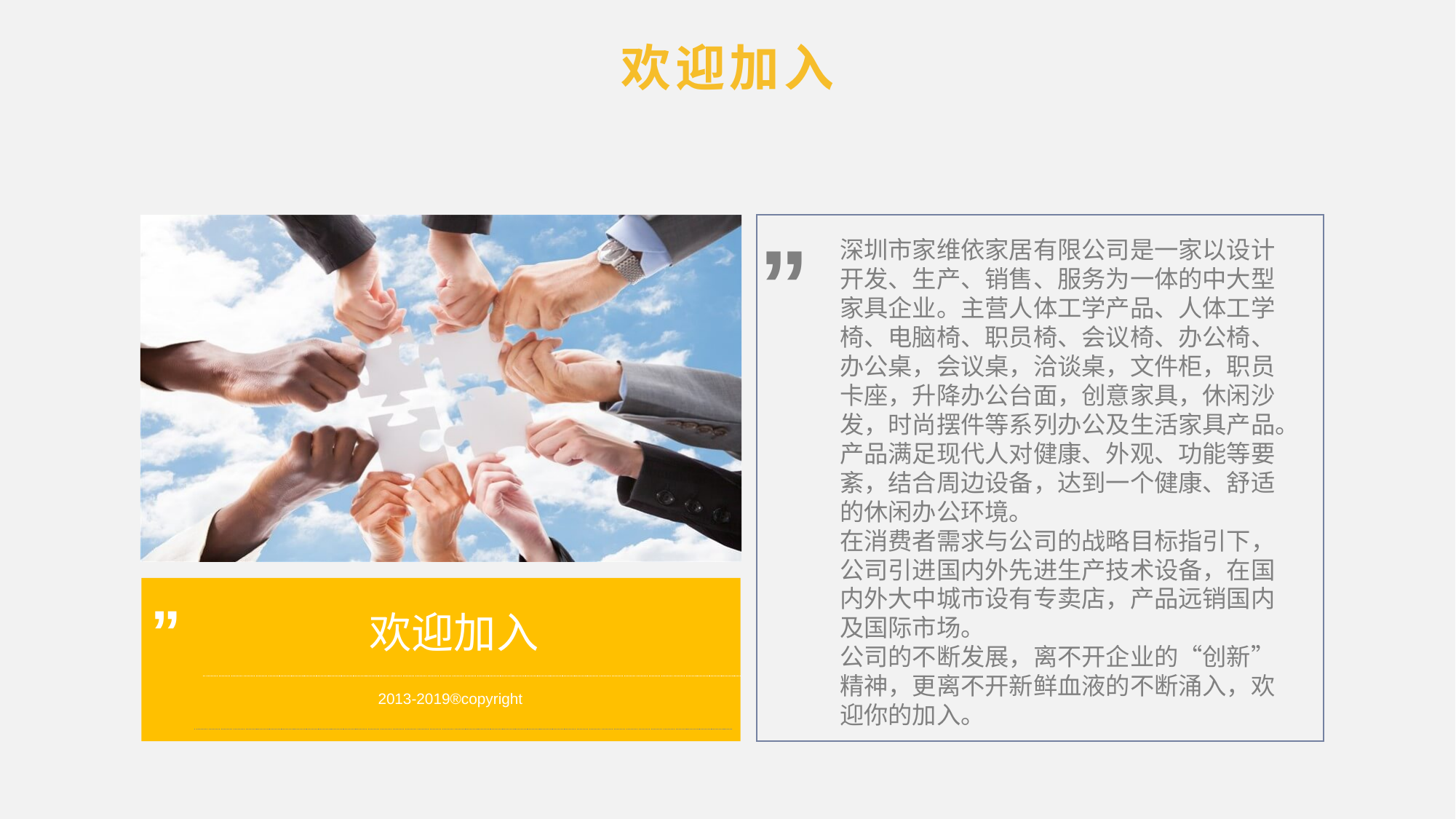

欢迎加入
”

深圳市家维依家居有限公司是一家以设计开发、生产、销售、服务为一体的中大型家具企业。主营人体工学产品、人体工学椅、电脑椅、职员椅、会议椅、办公椅、办公桌，会议桌，洽谈桌，文件柜，职员卡座，升降办公台面，创意家具，休闲沙发，时尚摆件等系列办公及生活家具产品。产品满足现代人对健康、外观、功能等要紊，结合周边设备，达到一个健康、舒适的休闲办公环境。
在消费者需求与公司的战略目标指引下，公司引进国内外先进生产技术设备，在国内外大中城市设有专卖店，产品远销国内及国际市场。
公司的不断发展，离不开企业的“创新”精神，更离不开新鲜血液的不断涌入，欢迎你的加入。

”
欢迎加入
2013-2019®copyright